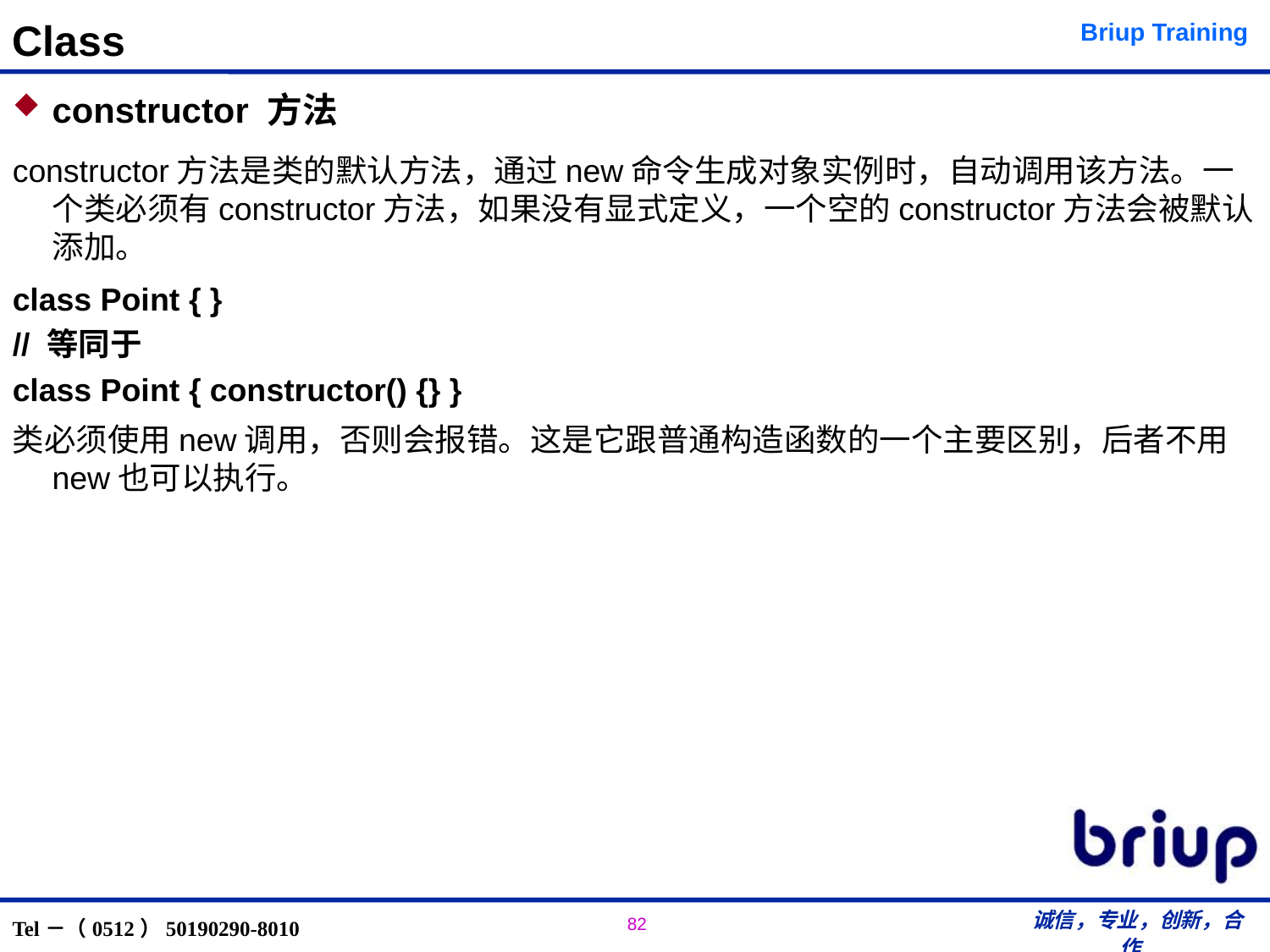

# Class
constructor 方法
constructor方法是类的默认方法，通过new命令生成对象实例时，自动调用该方法。一个类必须有constructor方法，如果没有显式定义，一个空的constructor方法会被默认添加。
class Point { }
// 等同于
class Point { constructor() {} }
类必须使用new调用，否则会报错。这是它跟普通构造函数的一个主要区别，后者不用new也可以执行。